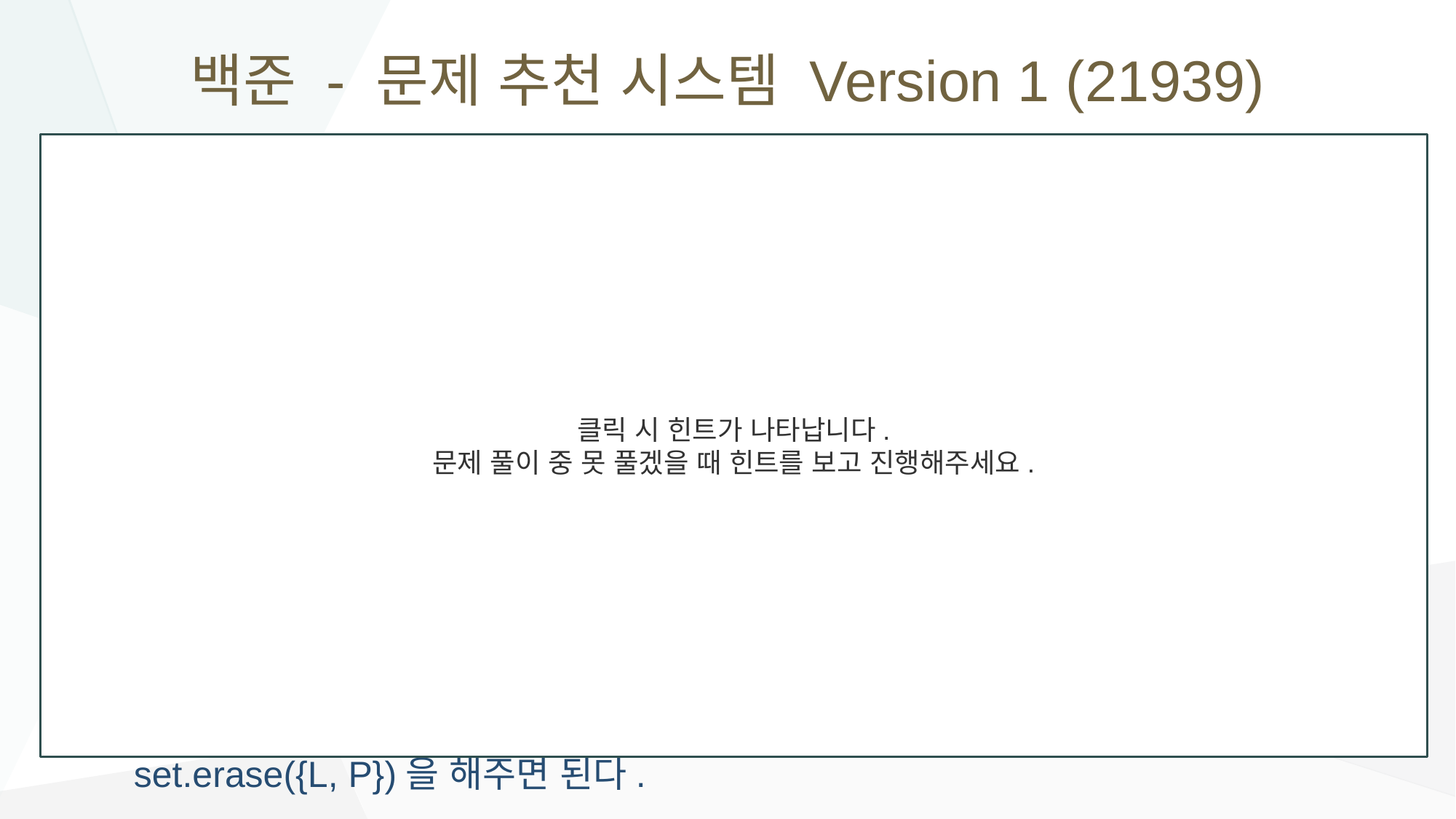

# 백준 - 문제 추천 시스템 Version 1 (21939)
클릭 시 힌트가 나타납니다.
문제 풀이 중 못 풀겠을 때 힌트를 보고 진행해주세요.
recommend x :
x가 1인 경우 set의 end에서, -1인 경우 set의 begin에서 찾아지는 문제 번호를 출력.
ex) set : {{2, 5}, {2, 10}, {4, 6}, {7, 3}, {10, 8}} 일 경우
가장 쉬운 문제는 5번, 가장 어려운 문제는 8번이다.

add P L :
추천 문제 리스트에 없는 문제 P만 주어진다 했으므로 같은 문제에 대해서 여러 난이도로 들어올 걱정은 하지 않아도 된다.
P와 L를 map으로 매핑시켜놓고 set에 {L, P}를 insert해준다.

solved P :
문제 번호 P에 대해서 map으로 매핑시켜놓은 값(난이도) L을 알 수 있다.
set의 erase는 특정 원소를 지우는 작업이 가능하므로
set.erase({L, P})을 해주면 된다.